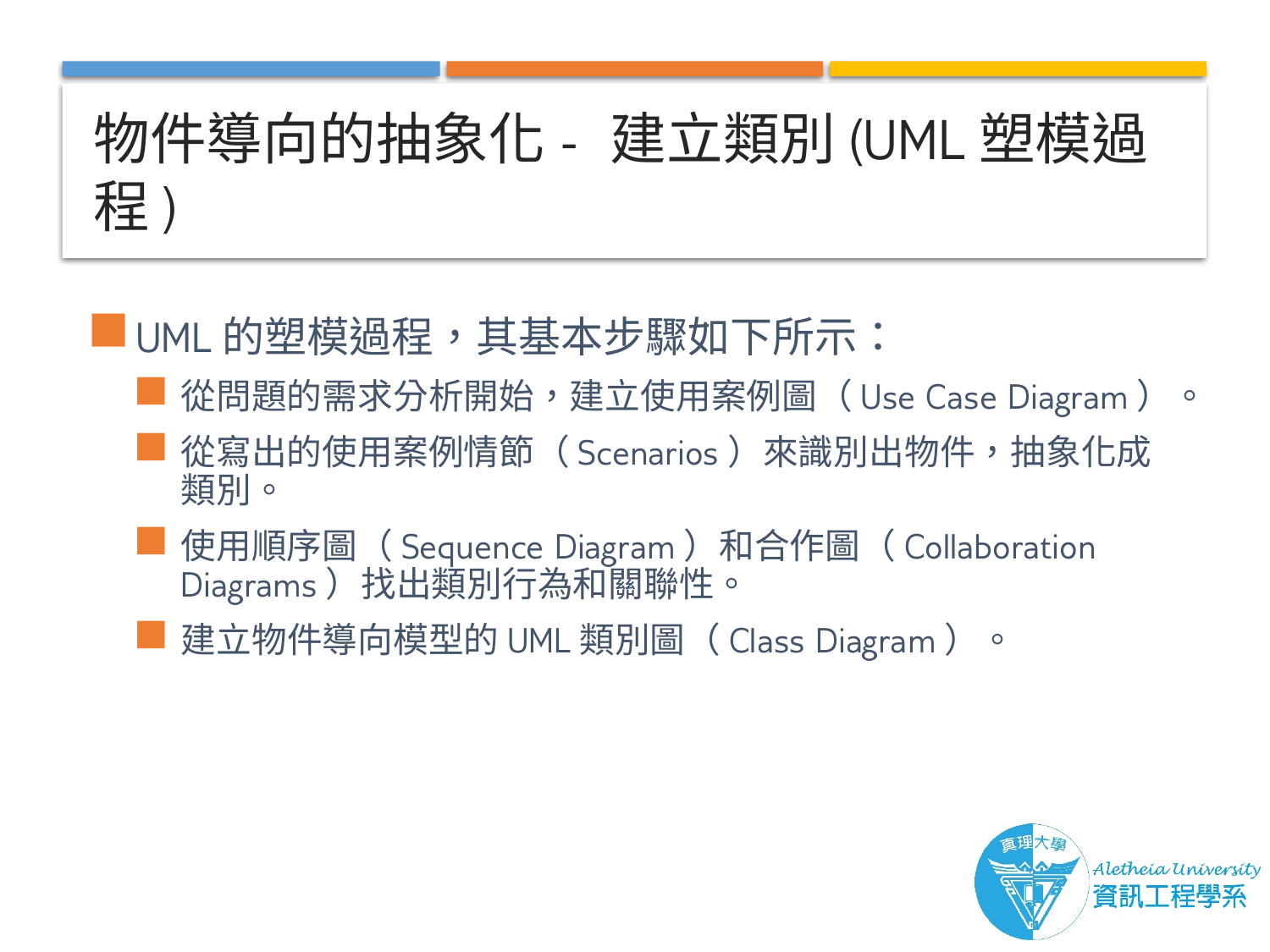

# 物件導向的抽象化- 建立類別(UML塑模過程)
UML的塑模過程，其基本步驟如下所示：
從問題的需求分析開始，建立使用案例圖（Use Case Diagram）。
從寫出的使用案例情節（Scenarios）來識別出物件，抽象化成類別。
使用順序圖（Sequence Diagram）和合作圖（Collaboration Diagrams）找出類別行為和關聯性。
建立物件導向模型的UML類別圖（Class Diagram）。